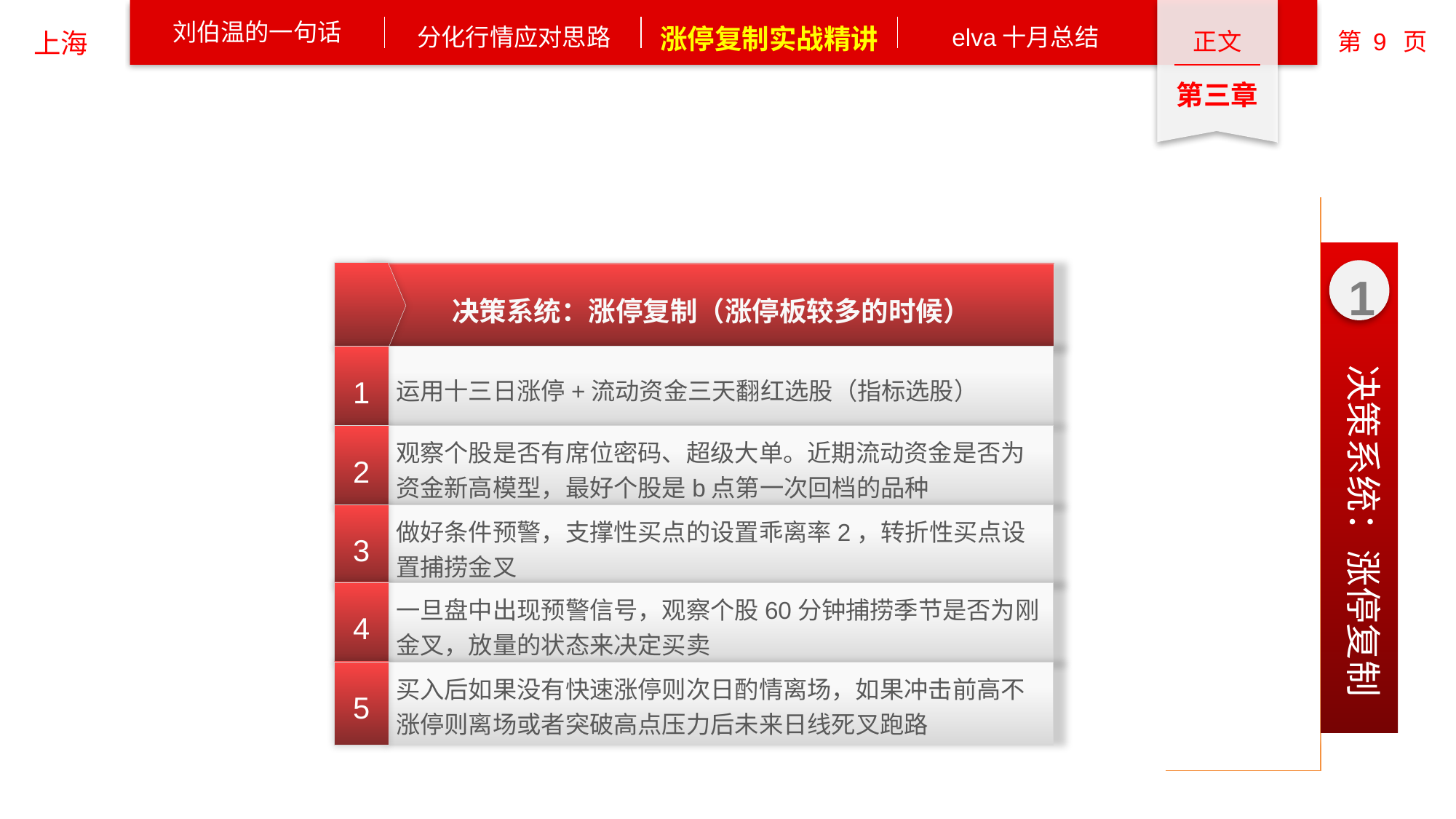

刘伯温的一句话

分化行情应对思路
涨停复制实战精讲
elva十月总结
上海
第 9  页
正文
第三章

1

决策系统：涨停复制（涨停板较多的时候）
决策系统：涨停复制
1
运用十三日涨停+流动资金三天翻红选股（指标选股）
2
观察个股是否有席位密码、超级大单。近期流动资金是否为资金新高模型，最好个股是b点第一次回档的品种
3
做好条件预警，支撑性买点的设置乖离率2，转折性买点设置捕捞金叉
4
一旦盘中出现预警信号，观察个股60分钟捕捞季节是否为刚金叉，放量的状态来决定买卖
5
买入后如果没有快速涨停则次日酌情离场，如果冲击前高不涨停则离场或者突破高点压力后未来日线死叉跑路